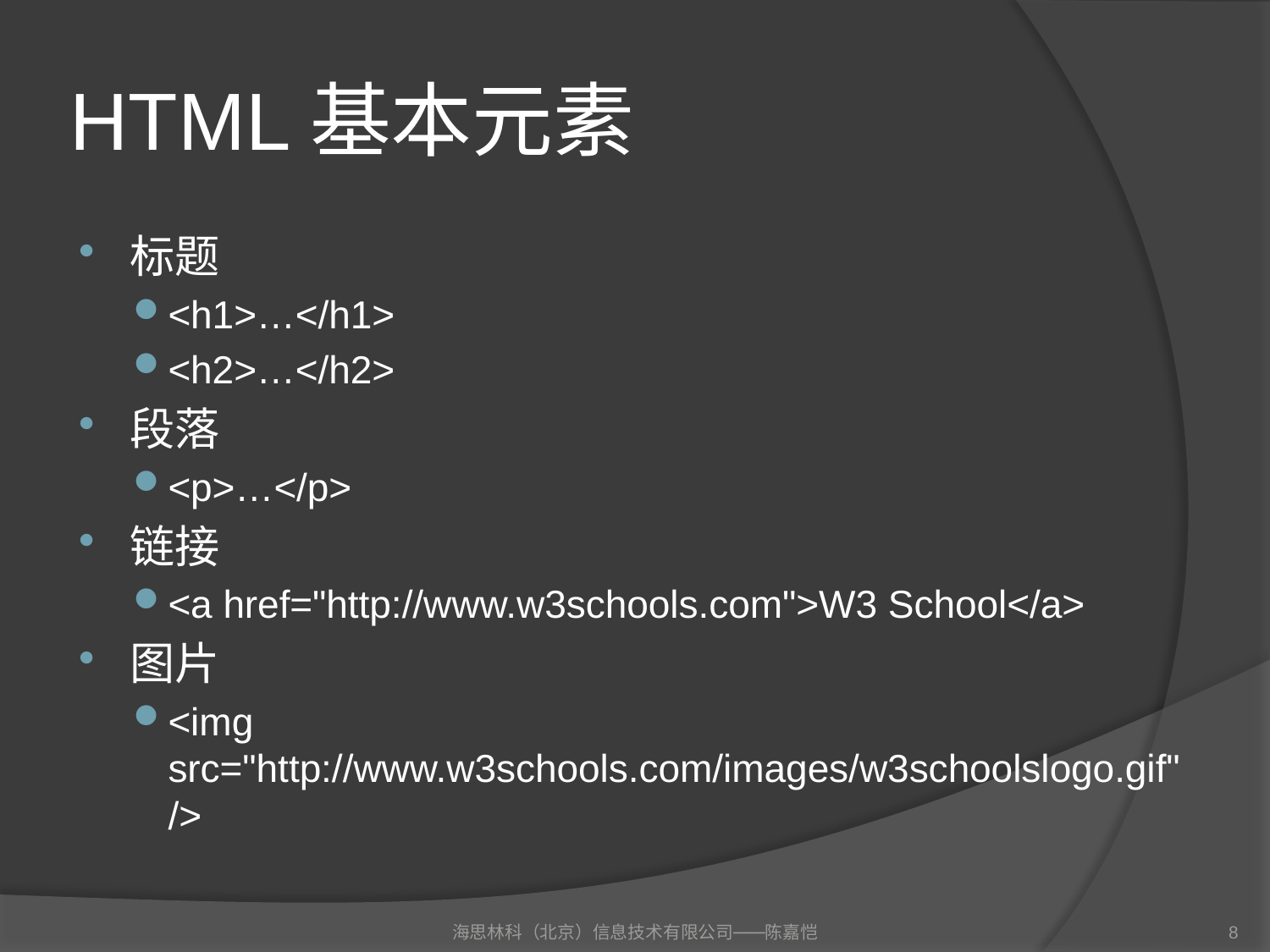

# HTML基本元素
标题
<h1>…</h1>
<h2>…</h2>
段落
<p>…</p>
链接
<a href="http://www.w3schools.com">W3 School</a>
图片
<img src="http://www.w3schools.com/images/w3schoolslogo.gif"/>
海思林科（北京）信息技术有限公司——陈嘉恺
8